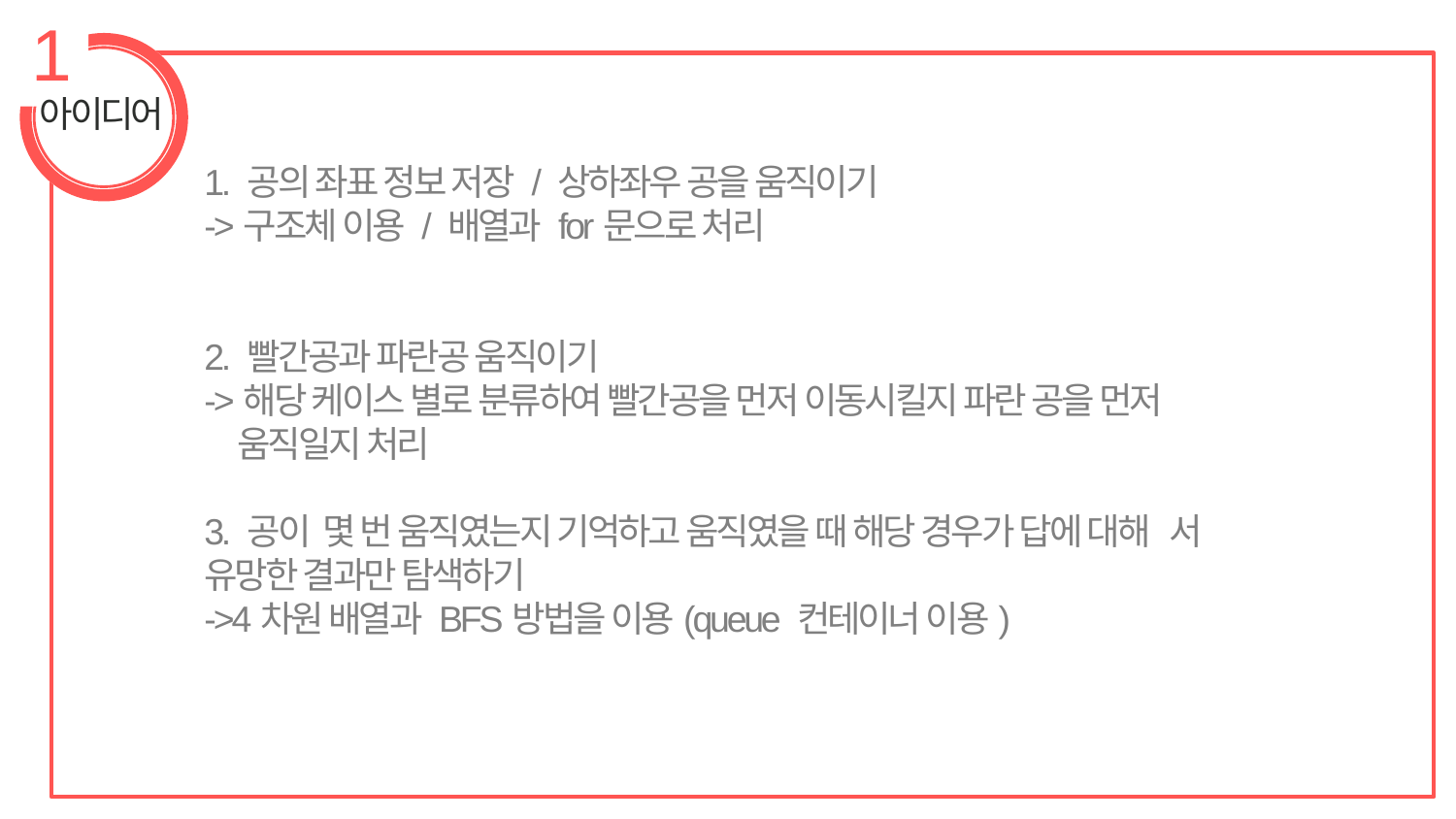

1
아이디어

1. 공의 좌표 정보 저장 / 상하좌우 공을 움직이기
->구조체 이용 / 배열과 for문으로 처리

2. 빨간공과 파란공 움직이기
->해당 케이스 별로 분류하여 빨간공을 먼저 이동시킬지 파란 공을 먼저
   움직일지 처리

3. 공이  몇 번 움직였는지 기억하고 움직였을 때 해당 경우가 답에 대해   서 유망한 결과만 탐색하기
->4차원 배열과 BFS방법을 이용(queue 컨테이너 이용)